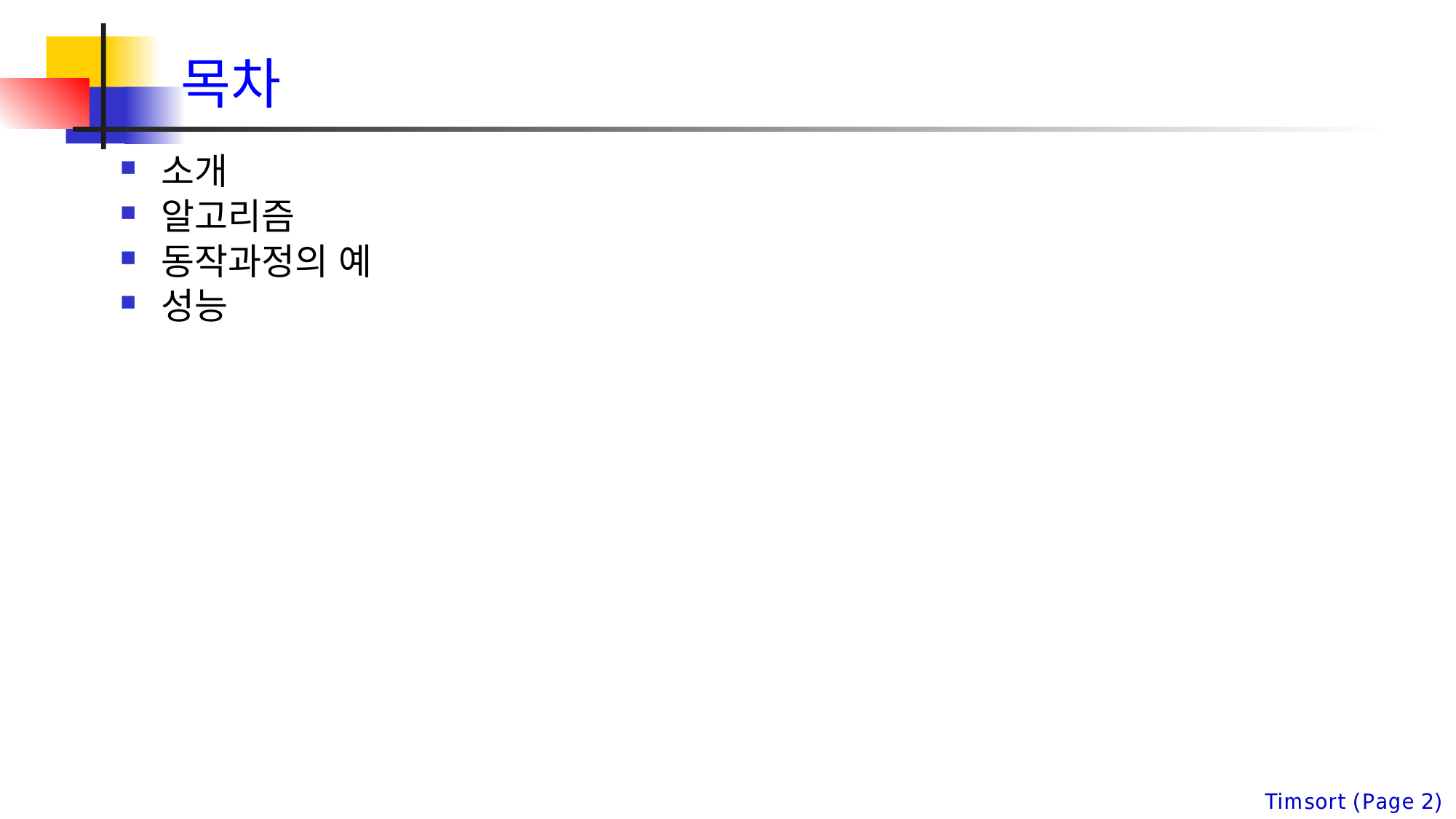

# 목차
소개
알고리즘
동작과정의 예
성능
Timsort (Page 2)